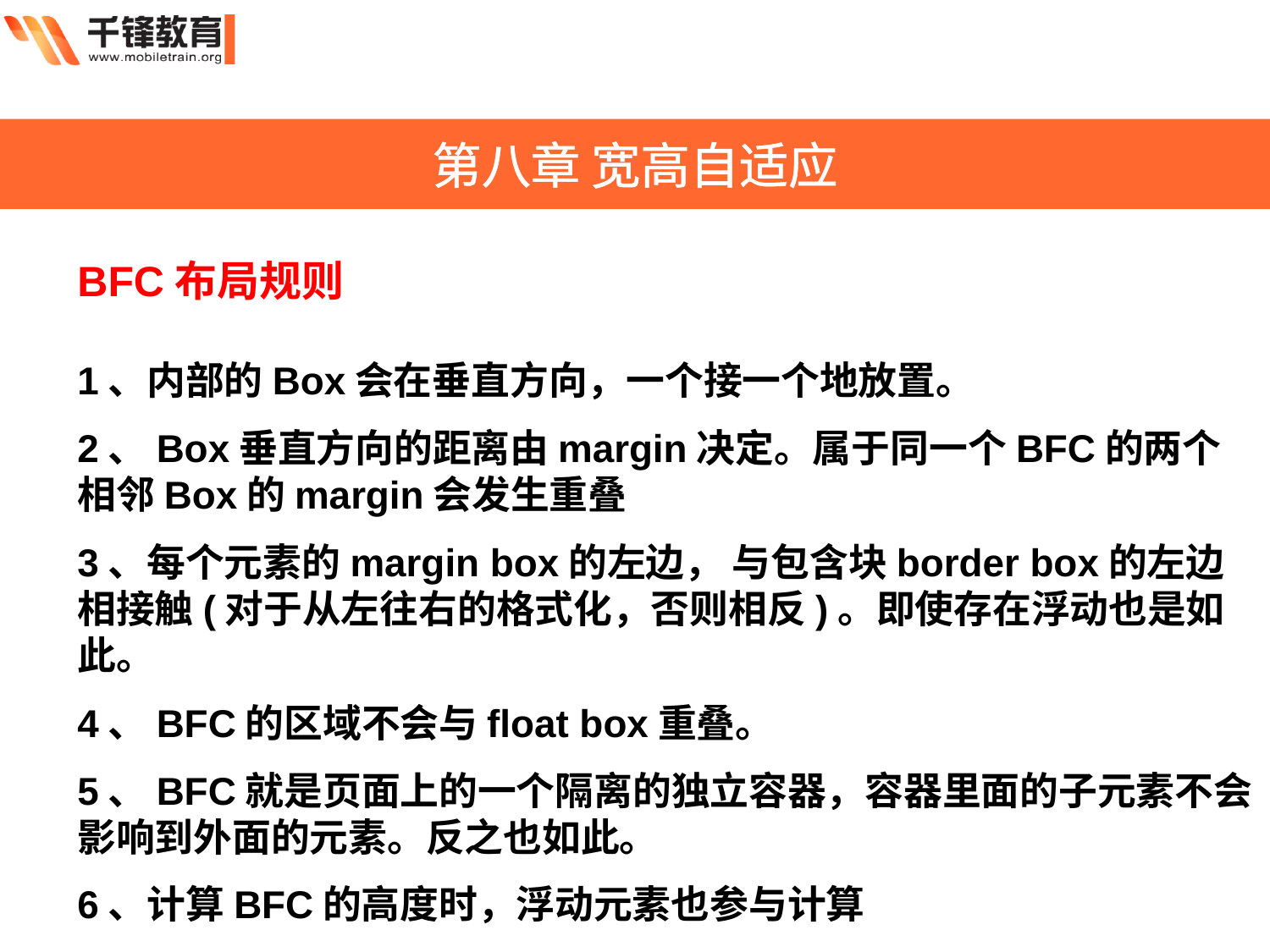

第八章 宽高自适应
BFC布局规则

1、内部的Box会在垂直方向，一个接一个地放置。
2、Box垂直方向的距离由margin决定。属于同一个BFC的两个相邻Box的margin会发生重叠
3、每个元素的margin box的左边， 与包含块border box的左边相接触(对于从左往右的格式化，否则相反)。即使存在浮动也是如此。
4、BFC的区域不会与float box重叠。
5、BFC就是页面上的一个隔离的独立容器，容器里面的子元素不会影响到外面的元素。反之也如此。
6、计算BFC的高度时，浮动元素也参与计算